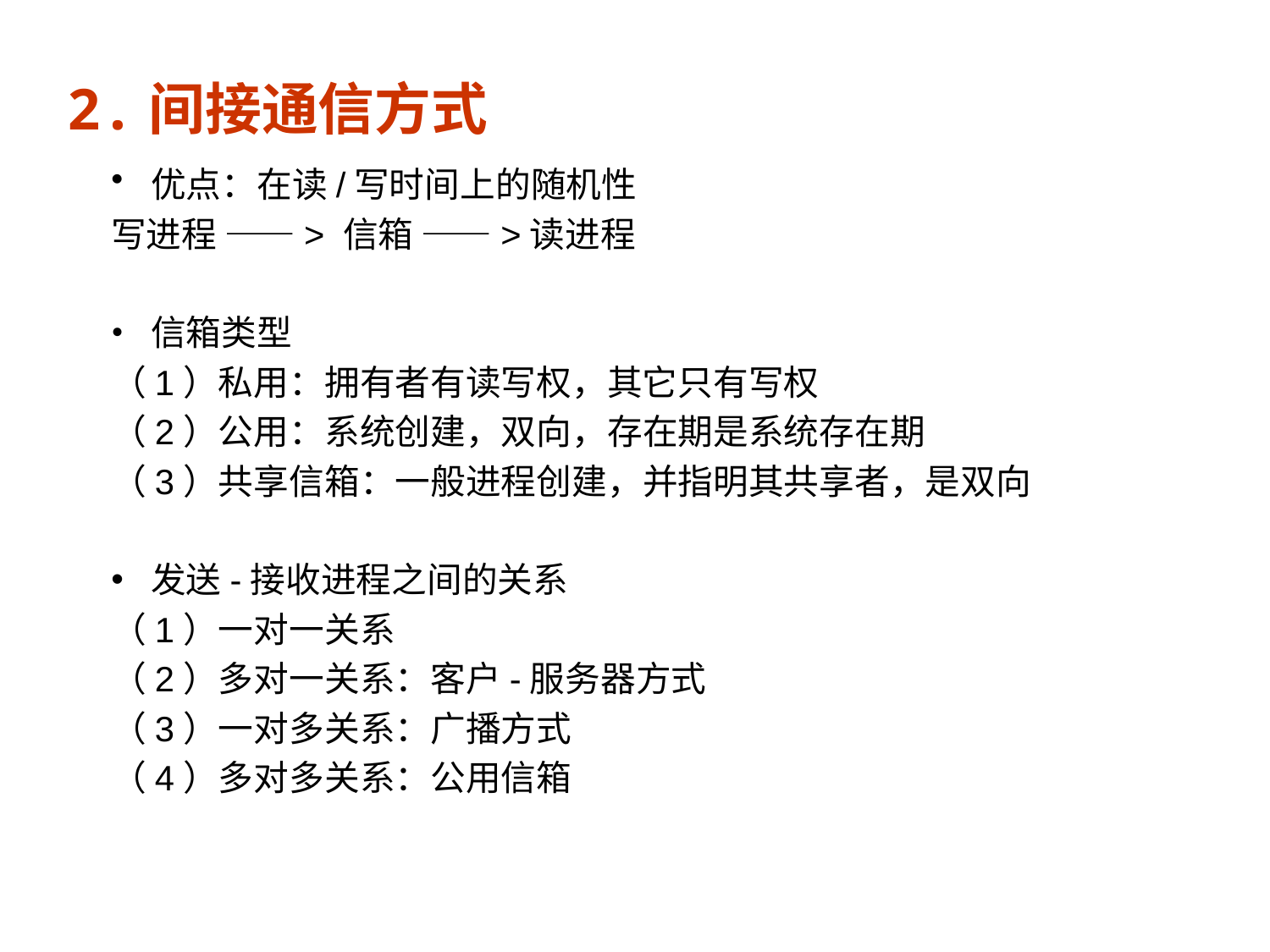

2.间接通信方式
优点：在读/写时间上的随机性
写进程 ——> 信箱 ——>读进程

信箱类型
（1）私用：拥有者有读写权，其它只有写权
（2）公用：系统创建，双向，存在期是系统存在期
（3）共享信箱：一般进程创建，并指明其共享者，是双向

发送-接收进程之间的关系
（1）一对一关系
（2）多对一关系：客户-服务器方式
（3）一对多关系：广播方式
（4）多对多关系：公用信箱